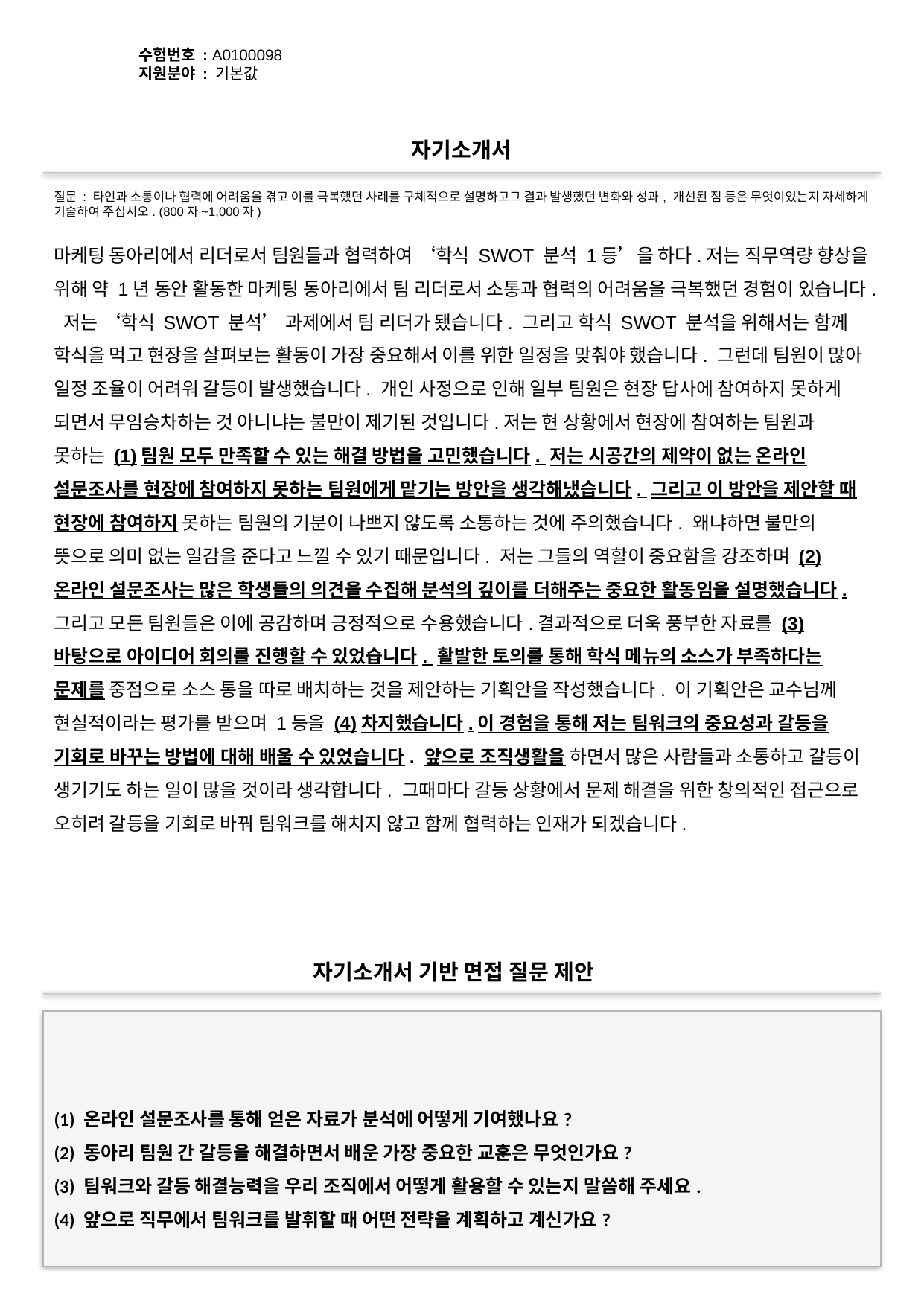

수험번호 : A0100098
지원분야 : 기본값
#

자기소개서

질문 : 타인과 소통이나 협력에 어려움을 겪고 이를 극복했던 사례를 구체적으로 설명하고그 결과 발생했던 변화와 성과, 개선된 점 등은 무엇이었는지 자세하게 기술하여 주십시오. (800자~1,000자)

마케팅 동아리에서 리더로서 팀원들과 협력하여 ‘학식 SWOT 분석 1등’을 하다.저는 직무역량 향상을 위해 약 1년 동안 활동한 마케팅 동아리에서 팀 리더로서 소통과 협력의 어려움을 극복했던 경험이 있습니다. 저는 ‘학식 SWOT 분석’ 과제에서 팀 리더가 됐습니다. 그리고 학식 SWOT 분석을 위해서는 함께 학식을 먹고 현장을 살펴보는 활동이 가장 중요해서 이를 위한 일정을 맞춰야 했습니다. 그런데 팀원이 많아 일정 조율이 어려워 갈등이 발생했습니다. 개인 사정으로 인해 일부 팀원은 현장 답사에 참여하지 못하게 되면서 무임승차하는 것 아니냐는 불만이 제기된 것입니다.저는 현 상황에서 현장에 참여하는 팀원과 못하는 (1)팀원 모두 만족할 수 있는 해결 방법을 고민했습니다. 저는 시공간의 제약이 없는 온라인 설문조사를 현장에 참여하지 못하는 팀원에게 맡기는 방안을 생각해냈습니다. 그리고 이 방안을 제안할 때 현장에 참여하지 못하는 팀원의 기분이 나쁘지 않도록 소통하는 것에 주의했습니다. 왜냐하면 불만의 뜻으로 의미 없는 일감을 준다고 느낄 수 있기 때문입니다. 저는 그들의 역할이 중요함을 강조하며 (2)온라인 설문조사는 많은 학생들의 의견을 수집해 분석의 깊이를 더해주는 중요한 활동임을 설명했습니다. 그리고 모든 팀원들은 이에 공감하며 긍정적으로 수용했습니다.결과적으로 더욱 풍부한 자료를 (3)바탕으로 아이디어 회의를 진행할 수 있었습니다. 활발한 토의를 통해 학식 메뉴의 소스가 부족하다는 문제를 중점으로 소스 통을 따로 배치하는 것을 제안하는 기획안을 작성했습니다. 이 기획안은 교수님께 현실적이라는 평가를 받으며 1등을 (4)차지했습니다.이 경험을 통해 저는 팀워크의 중요성과 갈등을 기회로 바꾸는 방법에 대해 배울 수 있었습니다. 앞으로 조직생활을 하면서 많은 사람들과 소통하고 갈등이 생기기도 하는 일이 많을 것이라 생각합니다. 그때마다 갈등 상황에서 문제 해결을 위한 창의적인 접근으로 오히려 갈등을 기회로 바꿔 팀워크를 해치지 않고 함께 협력하는 인재가 되겠습니다.

자기소개서 기반 면접 질문 제안

(1) 온라인 설문조사를 통해 얻은 자료가 분석에 어떻게 기여했나요?
(2) 동아리 팀원 간 갈등을 해결하면서 배운 가장 중요한 교훈은 무엇인가요?
(3) 팀워크와 갈등 해결능력을 우리 조직에서 어떻게 활용할 수 있는지 말씀해 주세요.
(4) 앞으로 직무에서 팀워크를 발휘할 때 어떤 전략을 계획하고 계신가요?